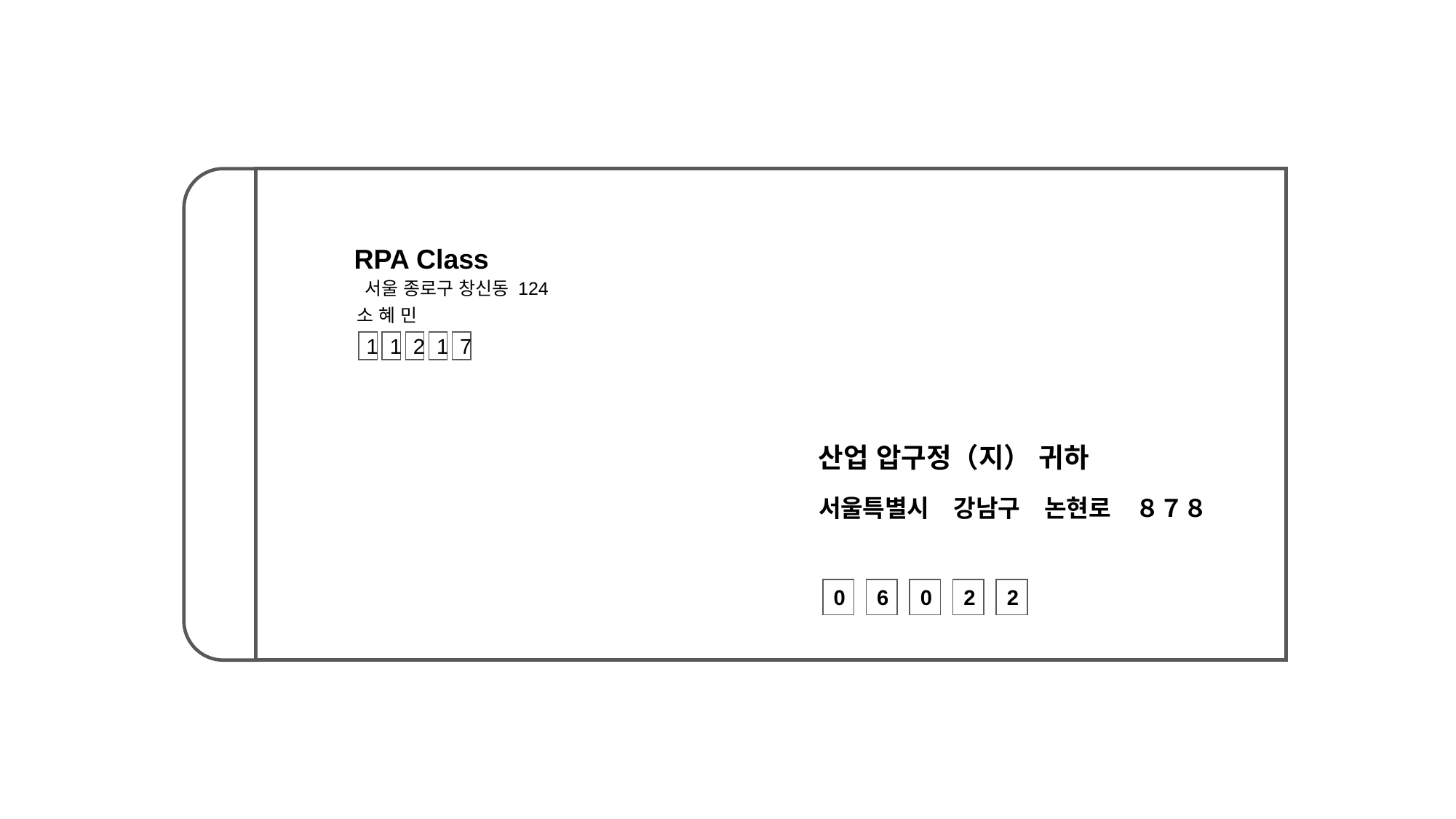

RPA Class
서울 종로구 창신동 124
소 혜 민
1
1
2
1
7
산업 압구정（지） 귀하
서울특별시　강남구　논현로　８７８
0
6
0
2
2